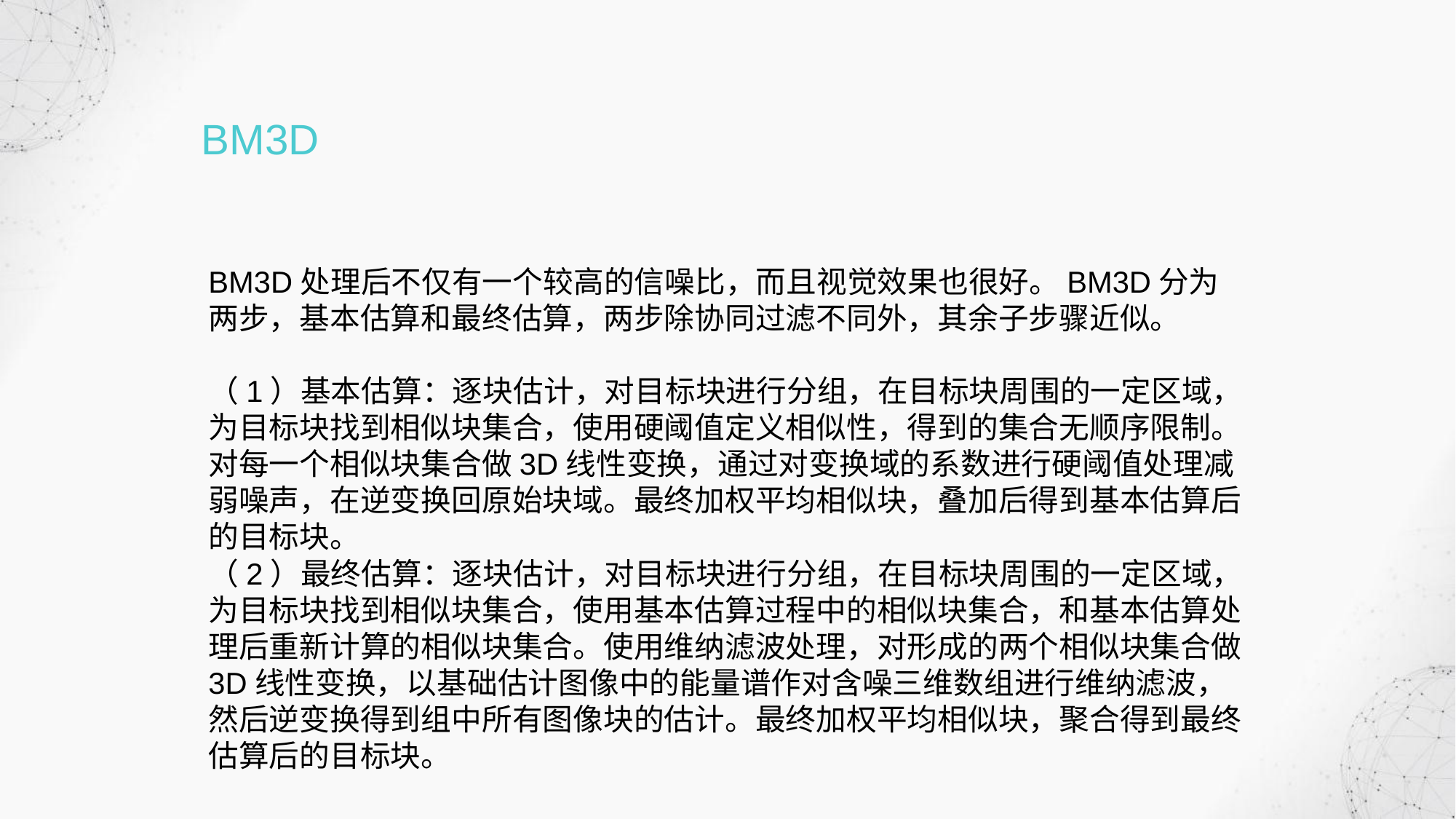

BM3D
BM3D处理后不仅有一个较高的信噪比，而且视觉效果也很好。BM3D分为两步，基本估算和最终估算，两步除协同过滤不同外，其余子步骤近似。

（1）基本估算：逐块估计，对目标块进行分组，在目标块周围的一定区域，为目标块找到相似块集合，使用硬阈值定义相似性，得到的集合无顺序限制。对每一个相似块集合做3D线性变换，通过对变换域的系数进行硬阈值处理减弱噪声，在逆变换回原始块域。最终加权平均相似块，叠加后得到基本估算后的目标块。
（2）最终估算：逐块估计，对目标块进行分组，在目标块周围的一定区域，为目标块找到相似块集合，使用基本估算过程中的相似块集合，和基本估算处理后重新计算的相似块集合。使用维纳滤波处理，对形成的两个相似块集合做3D线性变换，以基础估计图像中的能量谱作对含噪三维数组进行维纳滤波，然后逆变换得到组中所有图像块的估计。最终加权平均相似块，聚合得到最终估算后的目标块。